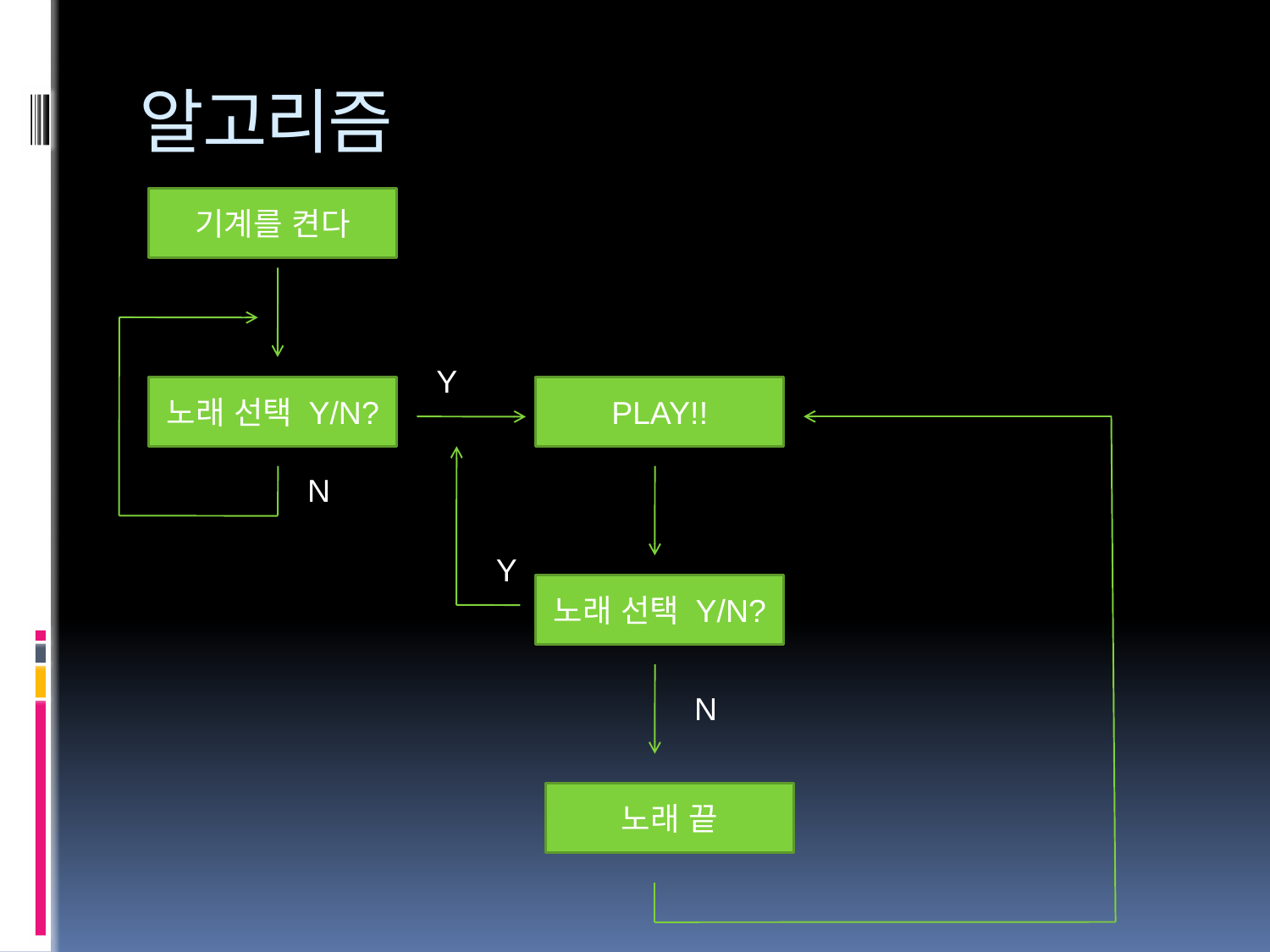

# 알고리즘
기계를 켠다
Y
노래 선택 Y/N?
PLAY!!
N
Y
노래 선택 Y/N?
N
노래 끝